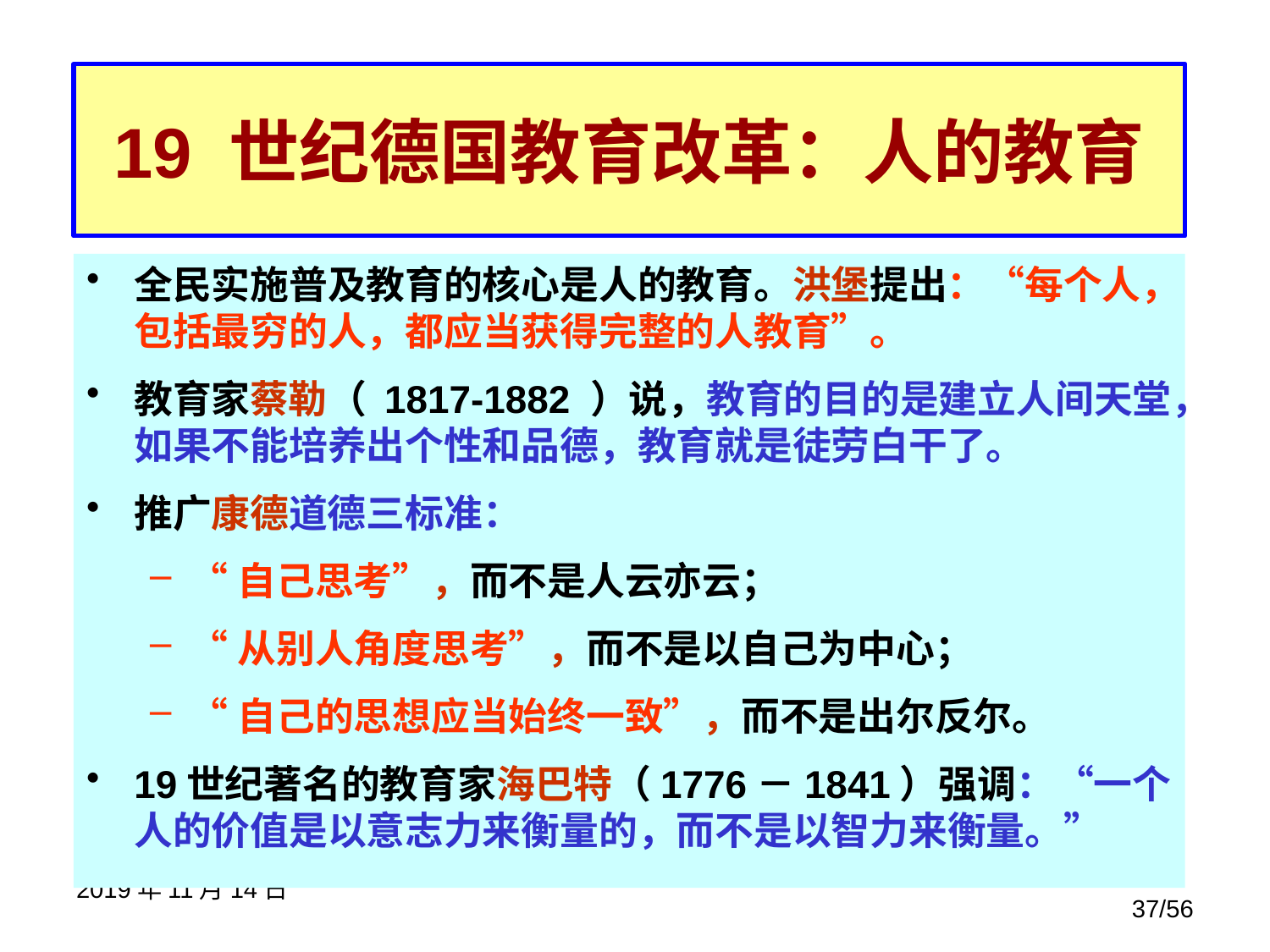

# 19 世纪德国教育改革：人的教育
全民实施普及教育的核心是人的教育。洪堡提出：“每个人，包括最穷的人，都应当获得完整的人教育”。
教育家蔡勒（ 1817-1882 ）说，教育的目的是建立人间天堂，如果不能培养出个性和品德，教育就是徒劳白干了。
推广康德道德三标准：
“自己思考”，而不是人云亦云；
“从别人角度思考”，而不是以自己为中心；
“自己的思想应当始终一致”，而不是出尔反尔。
19世纪著名的教育家海巴特（1776－1841）强调：“一个人的价值是以意志力来衡量的，而不是以智力来衡量。”
2019年11月14日
37/56